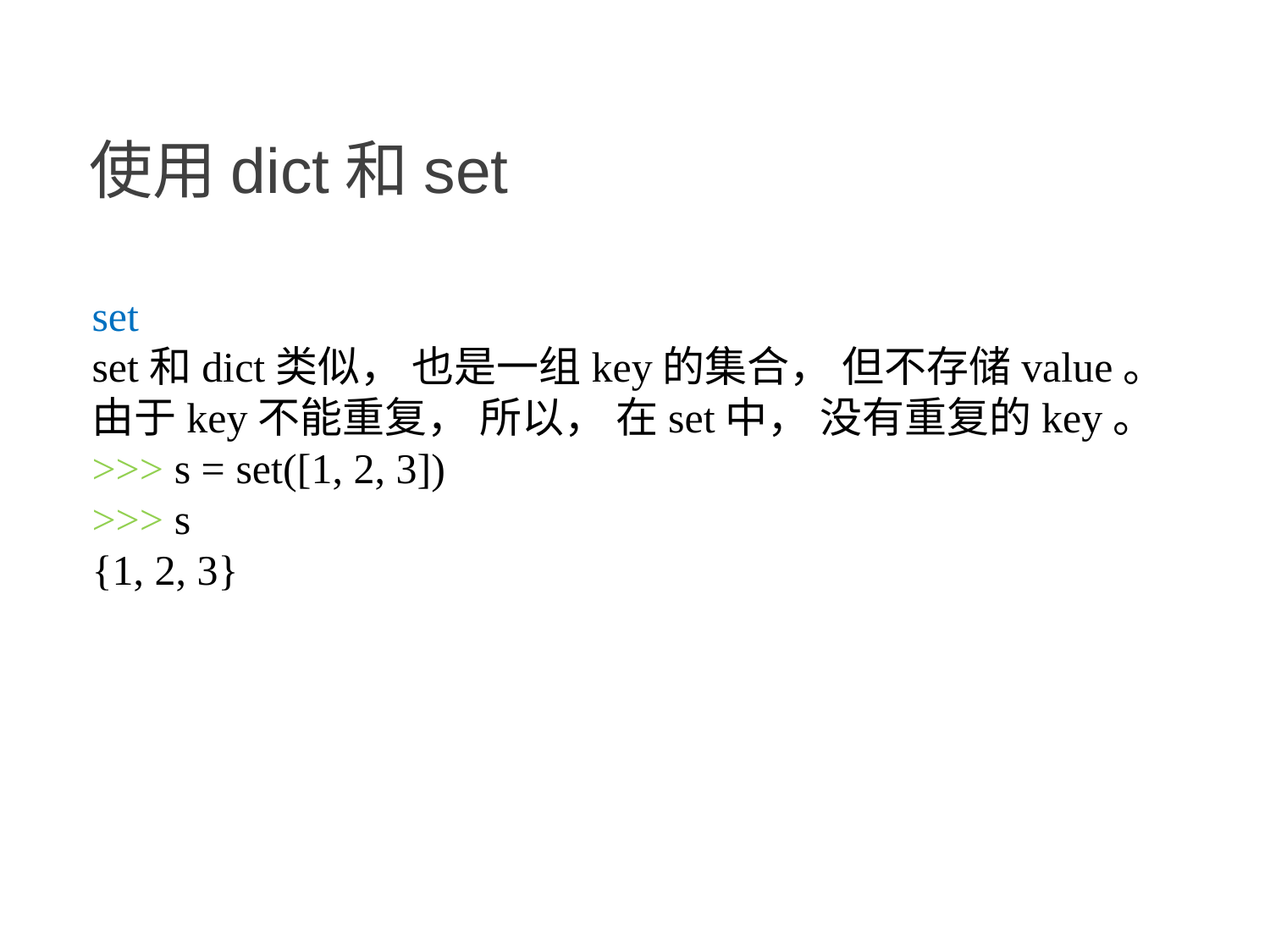

使用dict和set
set
set和dict类似， 也是一组key的集合， 但不存储value。 由于key不能重复， 所以， 在set中， 没有重复的key。
>>> s = set([1, 2, 3])
>>> s
{1, 2, 3}